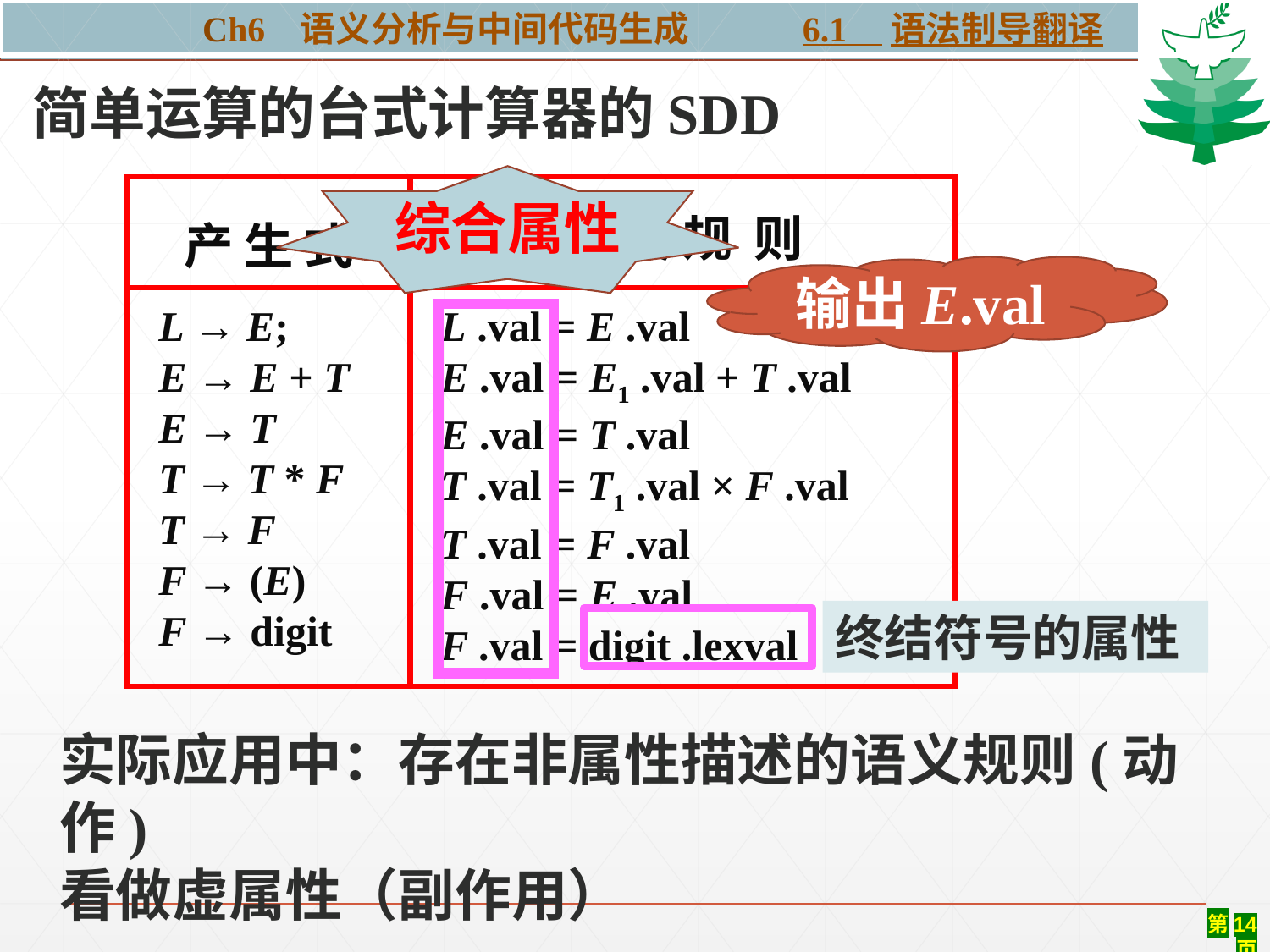

Ch6   语义分析与中间代码生成             6.1    语法制导翻译
简单运算的台式计算器的SDD

产 生 式

语 义 规  则

L → E;
E → E + T
E → T
T → T * F
T → F
F → (E)
F → digit

L .val = E .val
E .val = E1 .val + T .val
E .val = T .val
T .val = T1 .val × F .val
T .val = F .val
F .val = E .val
F .val = digit .lexval
综合属性
输出E.val

终结符号的属性

实际应用中：存在非属性描述的语义规则(动作)
看做虚属性（副作用）